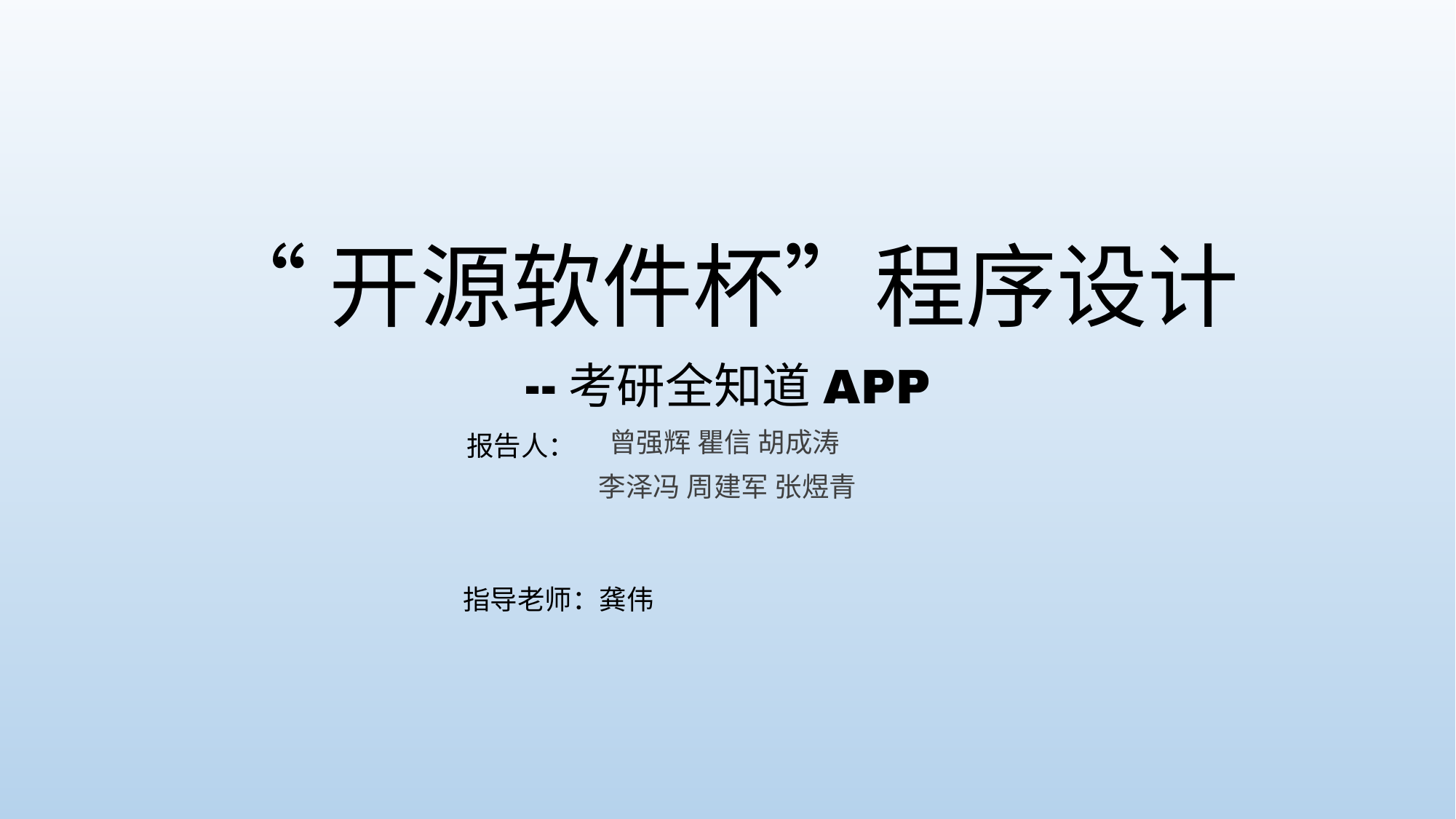

# “开源软件杯”程序设计 --考研全知道APP
曾强辉 瞿信 胡成涛
李泽冯 周建军 张煜青
报告人：
 指导老师：龚伟